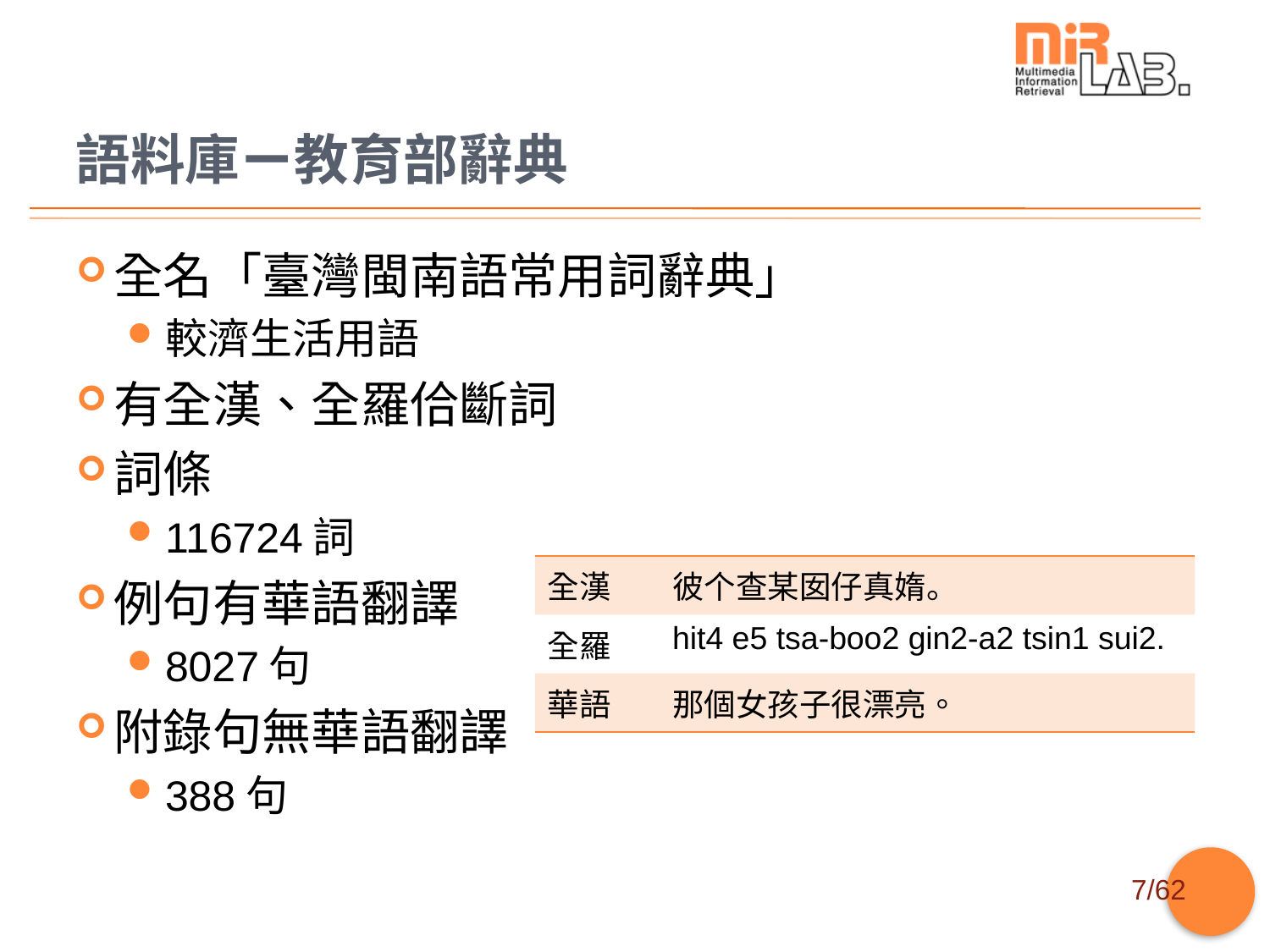

# 語料庫ㄧ教育部辭典
全名「臺灣閩南語常用詞辭典」
較濟生活用語
有全漢、全羅佮斷詞
詞條
116724詞
例句有華語翻譯
8027句
附錄句無華語翻譯
388句
| 全漢 | 彼个查某囡仔真媠。 |
| --- | --- |
| 全羅 | hit4 e5 tsa-boo2 gin2-a2 tsin1 sui2. |
| 華語 | 那個女孩子很漂亮。 |